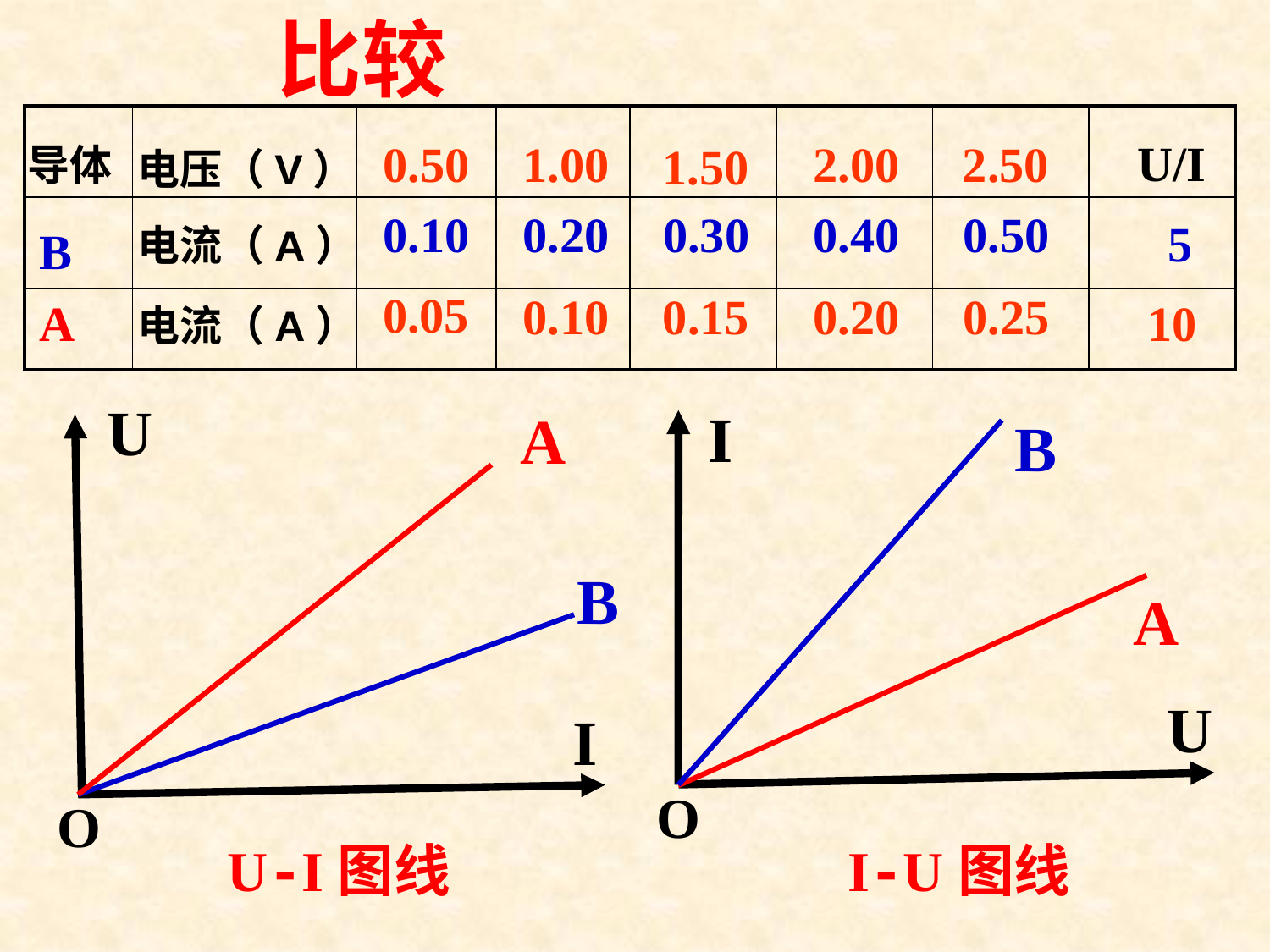

比较
|  |  |  |  |  |  |  |  |
| --- | --- | --- | --- | --- | --- | --- | --- |
|  |  |  |  |  |  |  |  |
|  |  |  |  |  |  |  |  |
U/I
0.50
1.00
2.00
2.50
1.50
0.10
0.20
0.30
0.40
0.50
0.05
0.10
0.15
0.20
0.25
导体
电压（V）
5
电流（A）
 B
 A
10
电流（A）
U
A

B

I
O

I
B

A
U

O
U-I图线
I-U图线